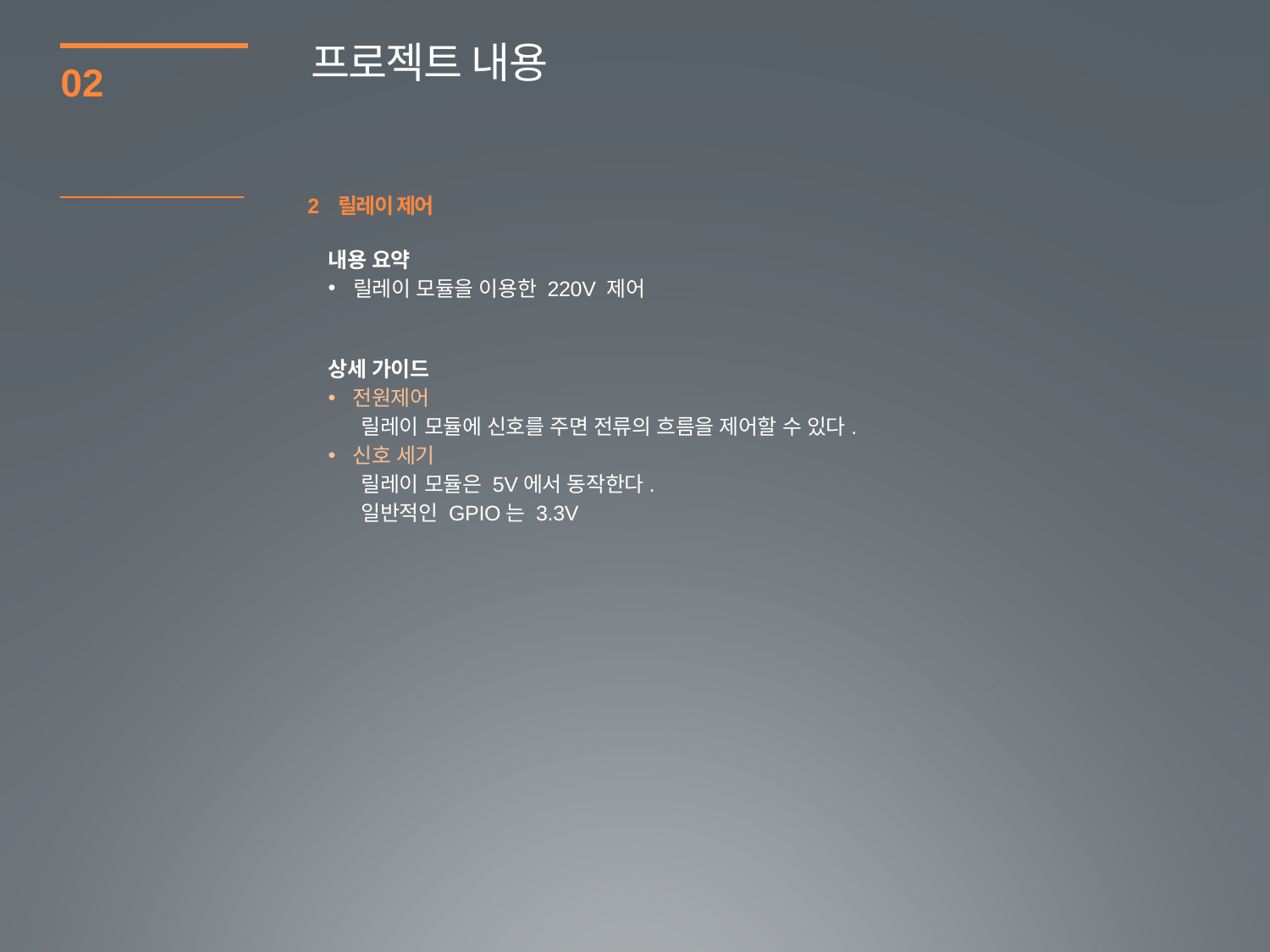

프로젝트 내용
02
2   릴레이 제어
내용 요약
릴레이 모듈을 이용한 220V 제어
상세 가이드
전원제어
     릴레이 모듈에 신호를 주면 전류의 흐름을 제어할 수 있다.
신호 세기
     릴레이 모듈은 5V에서 동작한다.
     일반적인 GPIO는 3.3V